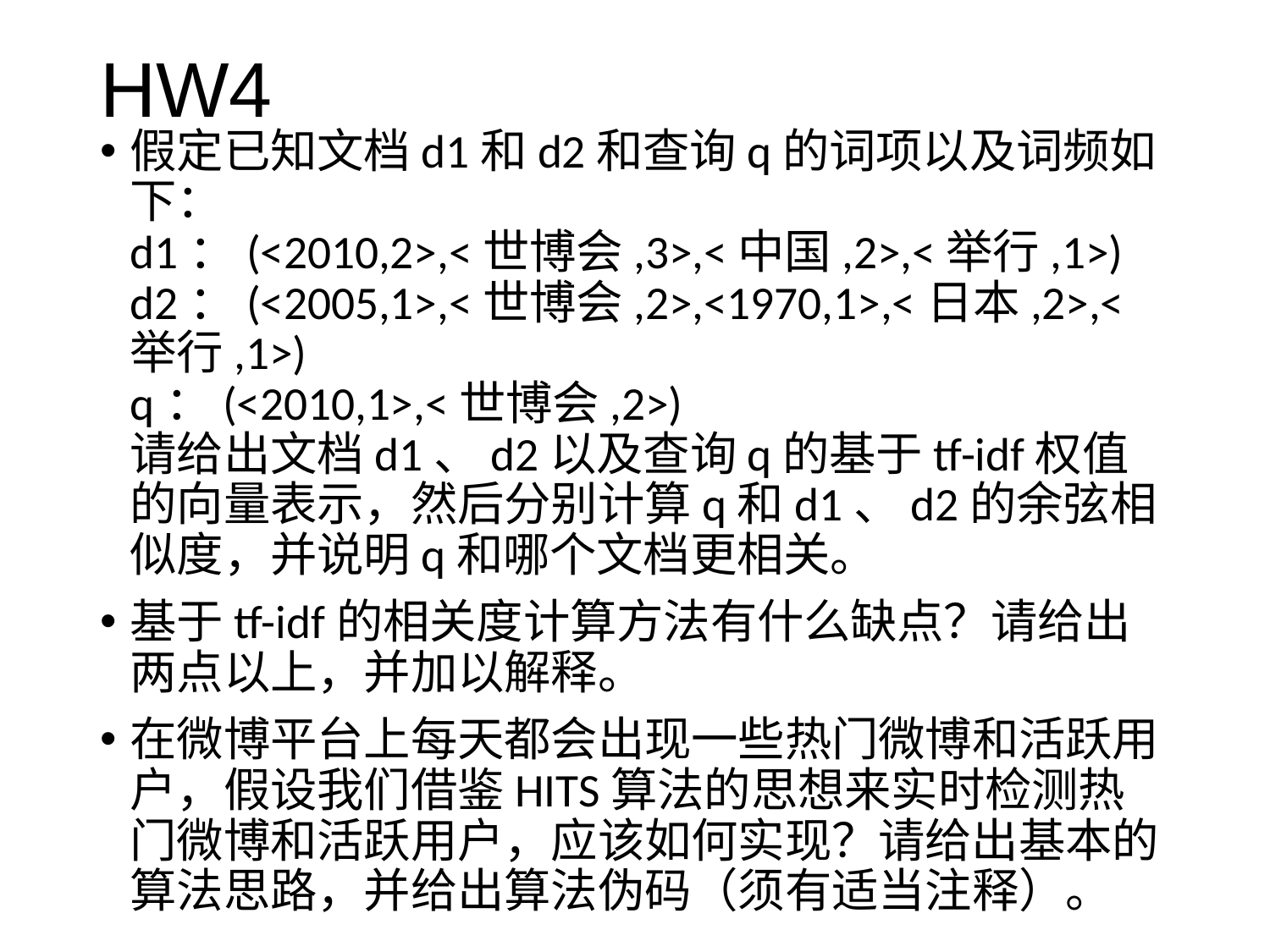

# HW4
假定已知文档d1和d2和查询q的词项以及词频如下：
d1：(<2010,2>,<世博会,3>,<中国,2>,<举行,1>) 
d2：(<2005,1>,<世博会,2>,<1970,1>,<日本,2>,<举行,1>) 
q：(<2010,1>,<世博会,2>) 
请给出文档d1、d2以及查询q的基于tf-idf权值的向量表示，然后分别计算q和d1、d2的余弦相似度，并说明q和哪个文档更相关。
基于tf-idf的相关度计算方法有什么缺点？请给出两点以上，并加以解释。
在微博平台上每天都会出现一些热门微博和活跃用户，假设我们借鉴HITS算法的思想来实时检测热门微博和活跃用户，应该如何实现？请给出基本的算法思路，并给出算法伪码（须有适当注释）。